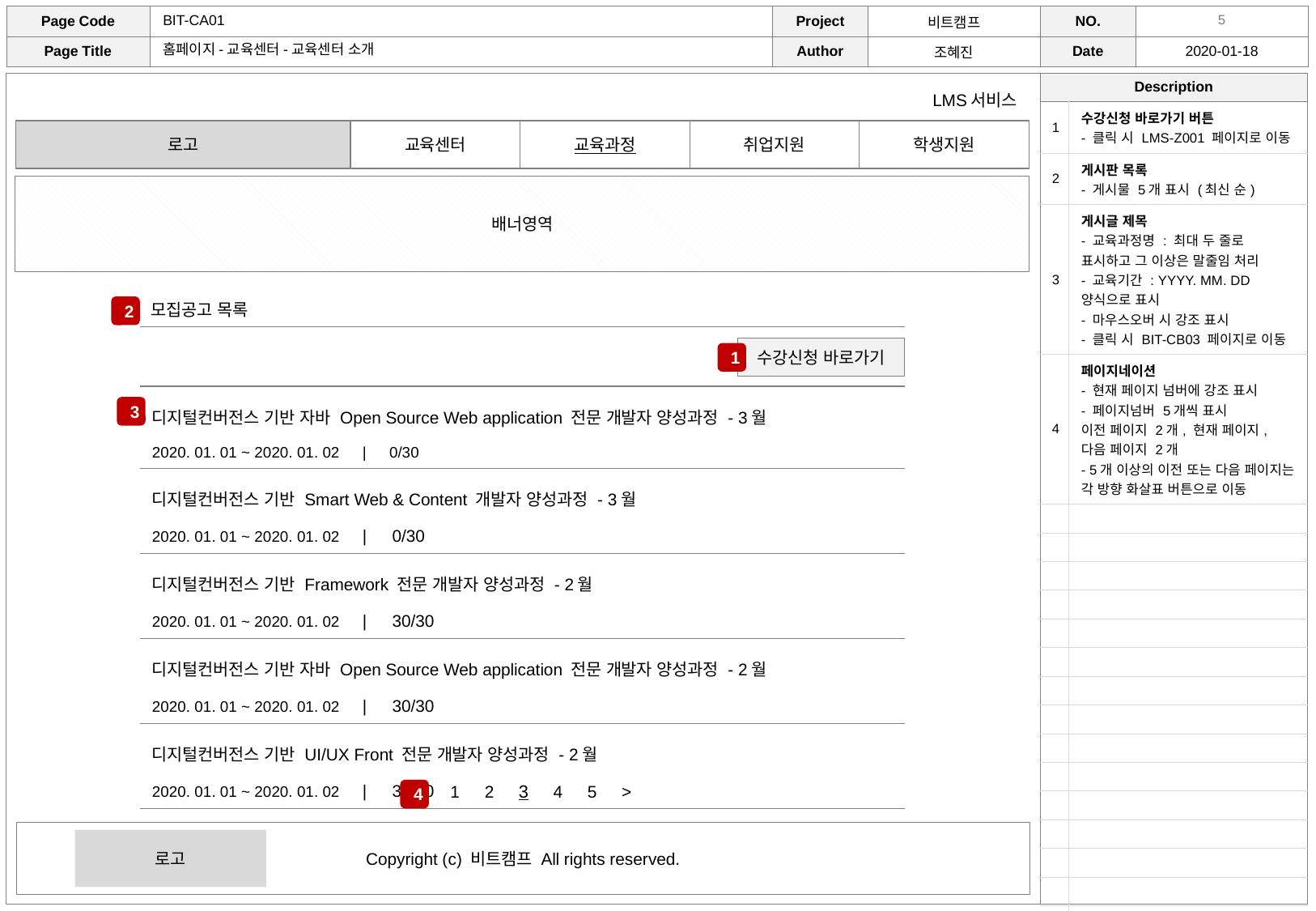

BIT-CA01
홈페이지-교육센터-교육센터 소개
LMS서비스
| 1 | 수강신청 바로가기 버튼 - 클릭 시 LMS-Z001 페이지로 이동 |
| --- | --- |
| 2 | 게시판 목록 - 게시물 5개 표시 (최신 순) |
| 3 | 게시글 제목 - 교육과정명 : 최대 두 줄로 표시하고 그 이상은 말줄임 처리 - 교육기간 : YYYY. MM. DD 양식으로 표시 - 마우스오버 시 강조 표시 - 클릭 시 BIT-CB03 페이지로 이동 |
| 4 | 페이지네이션 - 현재 페이지 넘버에 강조 표시 - 페이지넘버 5개씩 표시 이전 페이지 2개, 현재 페이지, 다음 페이지 2개 - 5개 이상의 이전 또는 다음 페이지는 각 방향 화살표 버튼으로 이동 |
|  |  |
|  |  |
|  |  |
|  |  |
|  |  |
|  |  |
|  |  |
|  |  |
|  |  |
|  |  |
|  |  |
|  |  |
|  |  |
|  |  |
|  |  |
|  |  |
로고
교육센터
교육과정
취업지원
학생지원

배너영역
모집공고 목록
2
수강신청 바로가기
1
| 디지털컨버전스 기반 자바 Open Source Web application 전문 개발자 양성과정 - 3월 2020. 01. 01 ~ 2020. 01. 02　|　0/30 |
| --- |
| 디지털컨버전스 기반 Smart Web & Content 개발자 양성과정 - 3월 2020. 01. 01 ~ 2020. 01. 02　|　0/30 |
| 디지털컨버전스 기반 Framework 전문 개발자 양성과정 - 2월 2020. 01. 01 ~ 2020. 01. 02　|　30/30 |
| 디지털컨버전스 기반 자바 Open Source Web application 전문 개발자 양성과정 - 2월 2020. 01. 01 ~ 2020. 01. 02　|　30/30 |
| 디지털컨버전스 기반 UI/UX Front 전문 개발자 양성과정 - 2월 2020. 01. 01 ~ 2020. 01. 02　|　30/30 |
3
<　1　2　3　4　5　>
4

로고
Copyright (c) 비트캠프 All rights reserved.